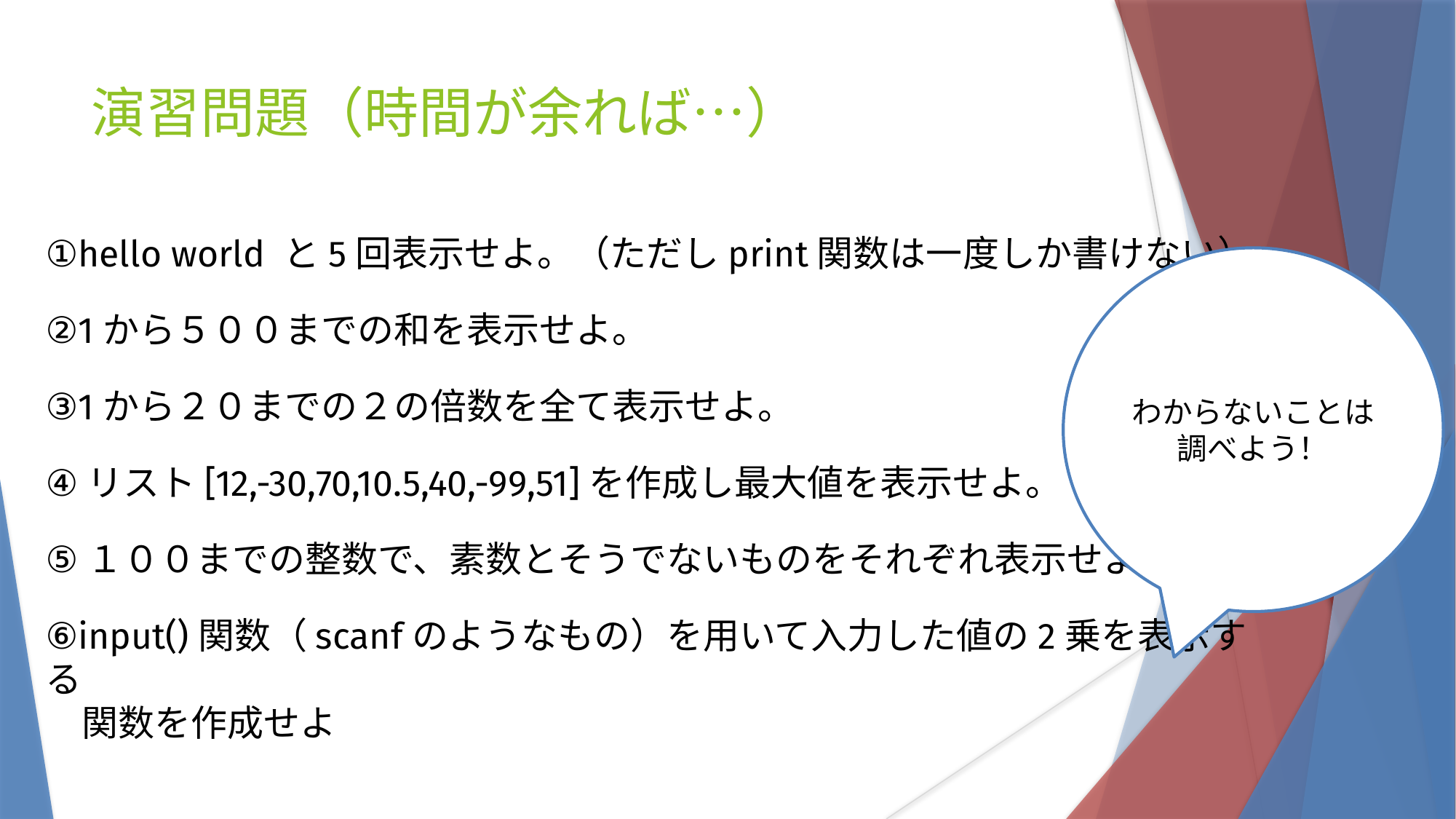

演習問題（時間が余れば…）
①hello world と5回表示せよ。（ただしprint関数は一度しか書けない）

②1から５００までの和を表示せよ。

③1から２０までの２の倍数を全て表示せよ。

④リスト[12,-30,70,10.5,40,-99,51]を作成し最大値を表示せよ。

⑤１００までの整数で、素数とそうでないものをそれぞれ表示せよ。

⑥input()関数（scanfのようなもの）を用いて入力した値の2乗を表示する
　関数を作成せよ
わからないことは調べよう！